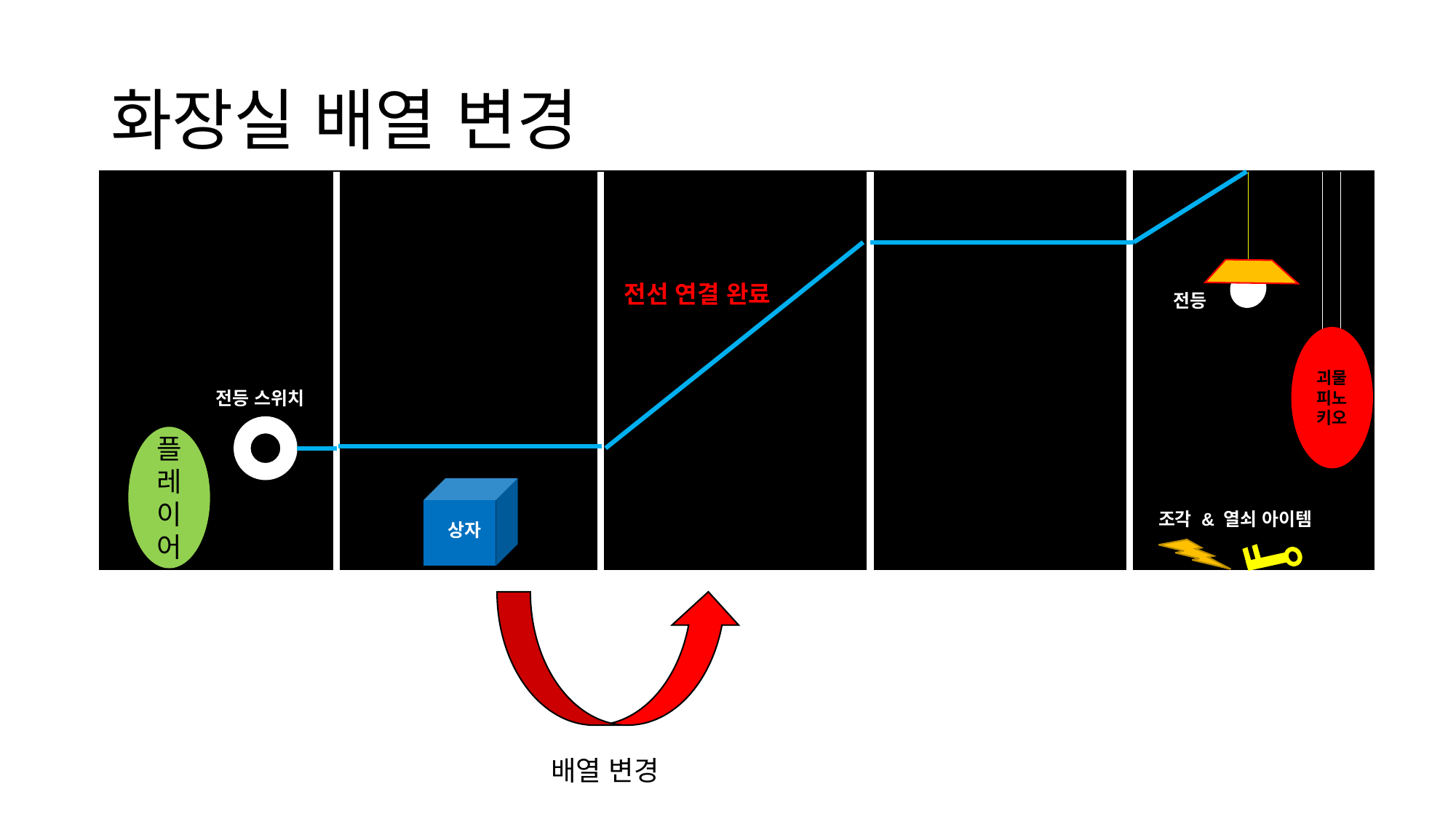

# 화장실 배열 변경

전선 연결 완료
전등
괴물 피노키오
전등 스위치
1층 계단

플레이어
탈출구

조각 & 열쇠 아이템
상자

배열 변경